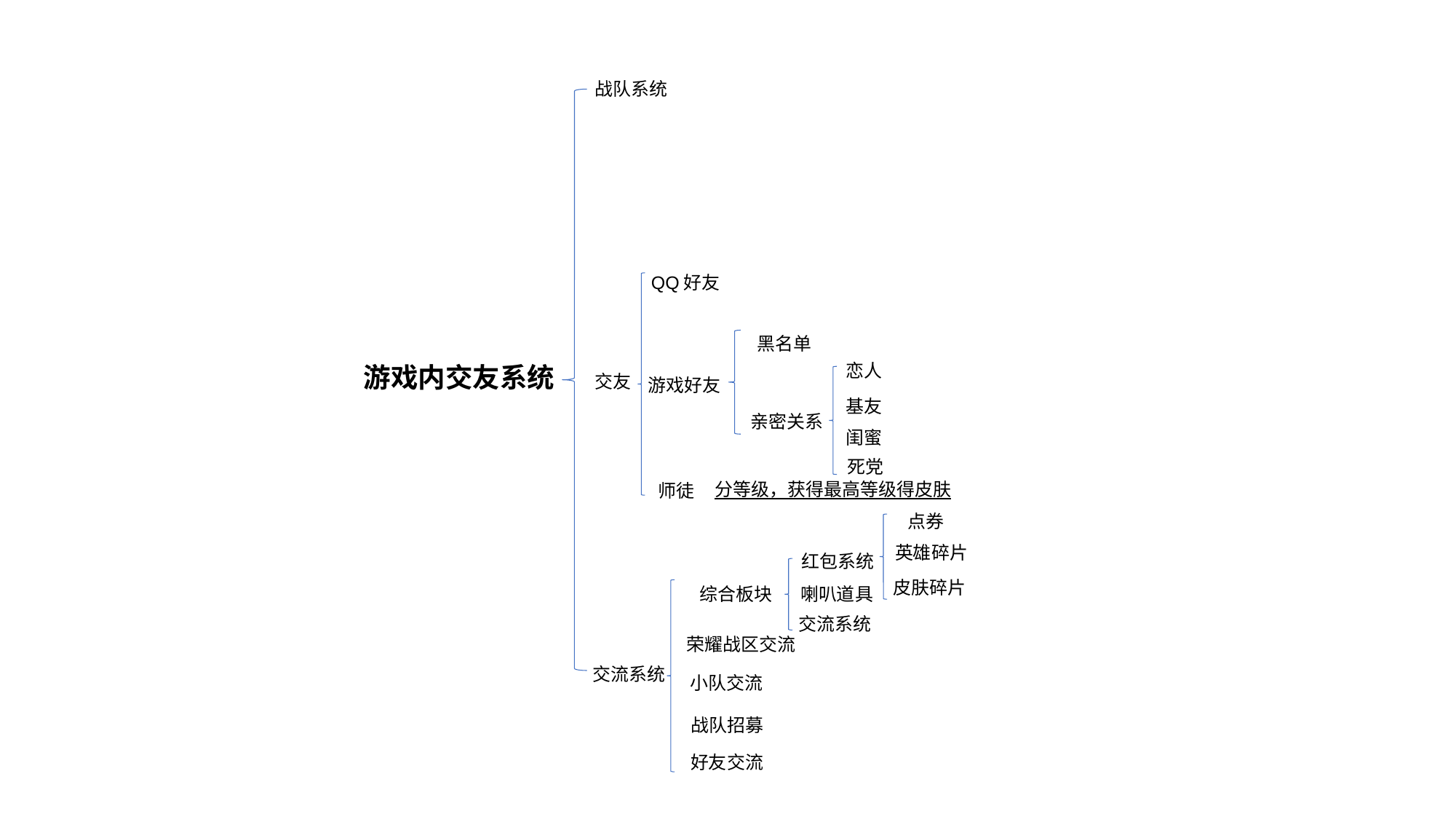

战队系统

QQ好友

黑名单

恋人
游戏内交友系统
交友

游戏好友
基友
亲密关系
闺蜜
死党
分等级，获得最高等级得皮肤
师徒
点券

英雄碎片
红包系统

皮肤碎片
综合板块
喇叭道具

交流系统
荣耀战区交流
交流系统
小队交流
战队招募
好友交流